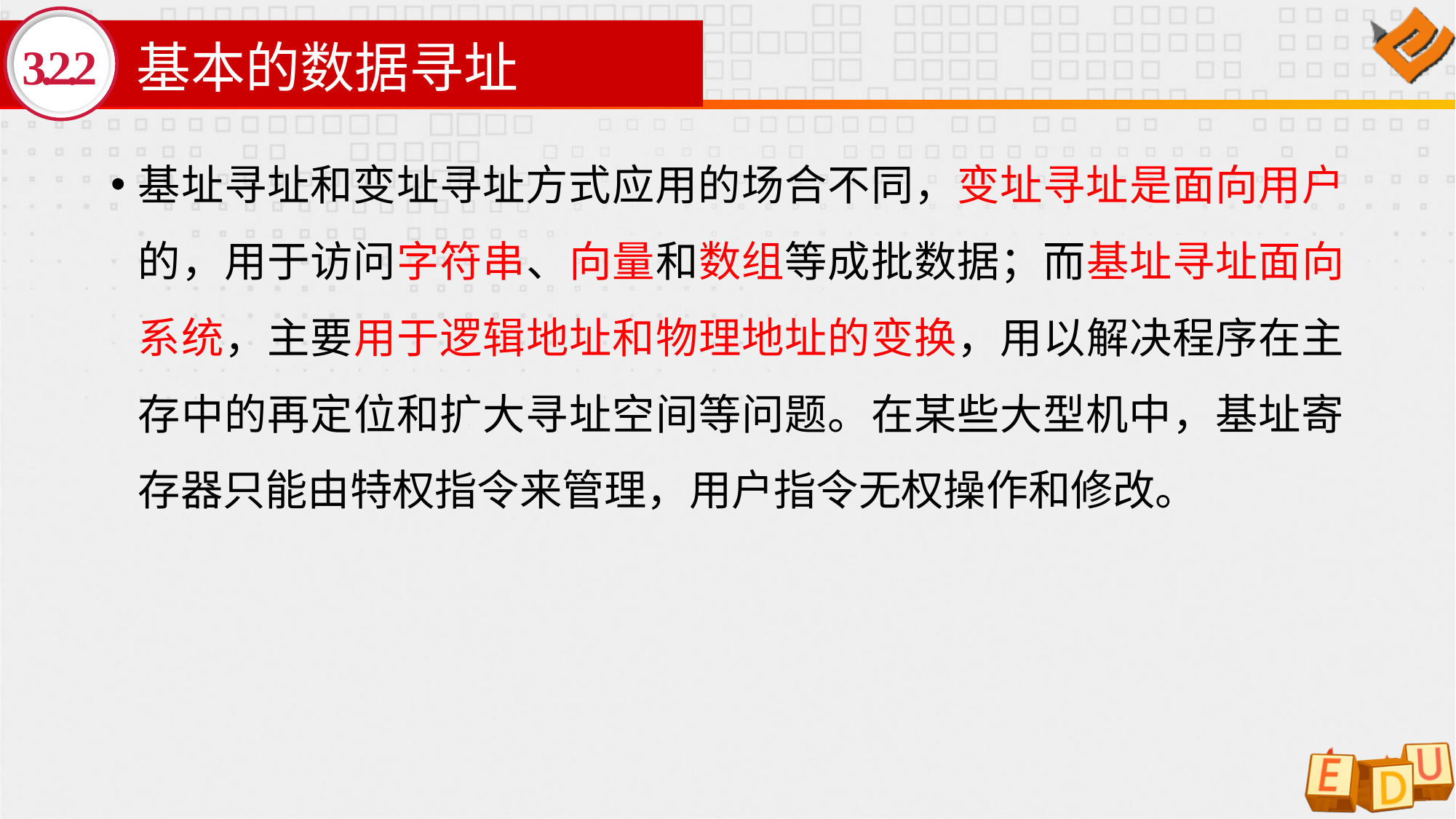

# 基本的数据寻址
3.2.2
基址寻址和变址寻址方式应用的场合不同，变址寻址是面向用户的，用于访问字符串、向量和数组等成批数据；而基址寻址面向系统，主要用于逻辑地址和物理地址的变换，用以解决程序在主存中的再定位和扩大寻址空间等问题。在某些大型机中，基址寄存器只能由特权指令来管理，用户指令无权操作和修改。